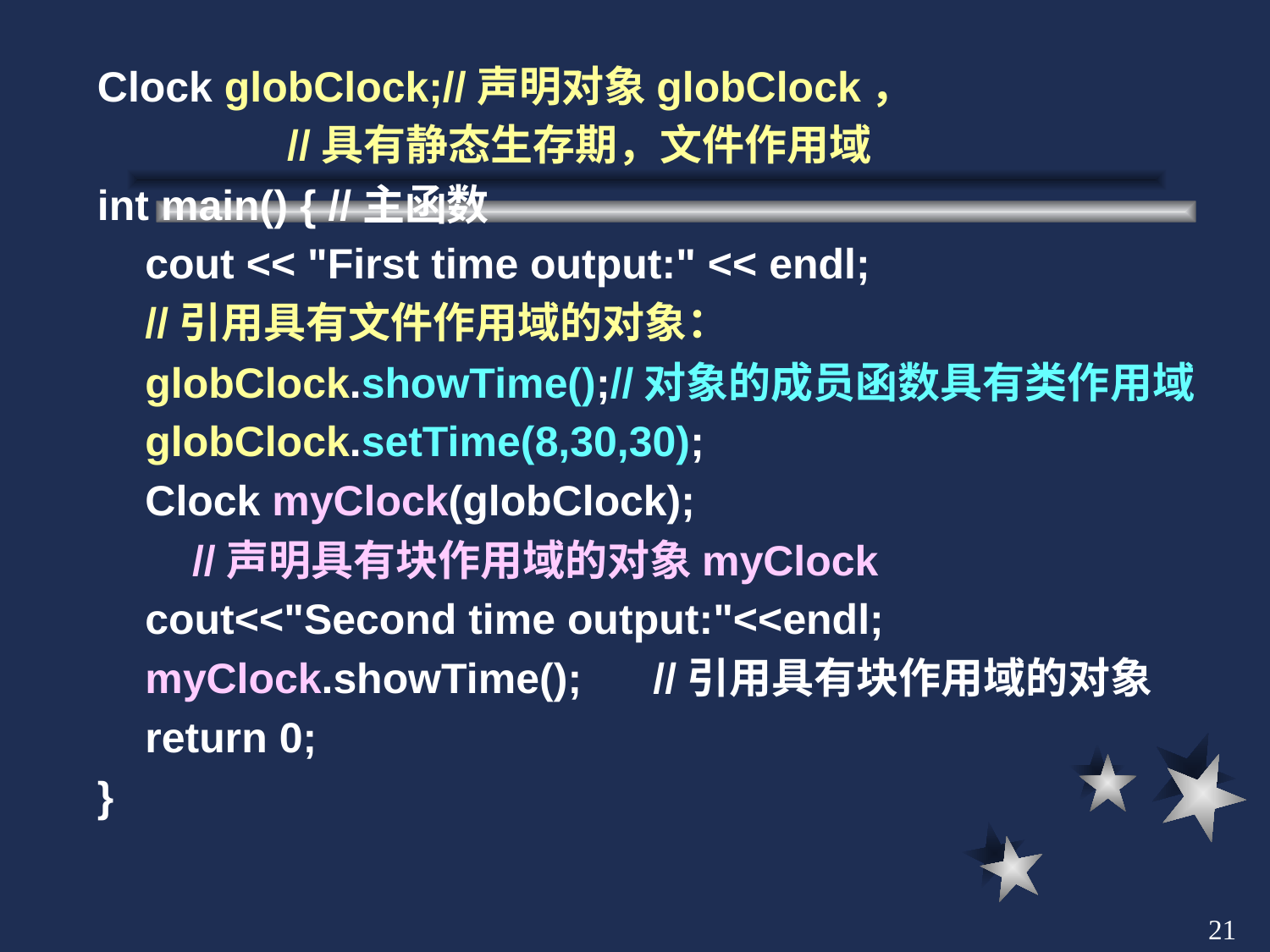

Clock globClock;//声明对象globClock，
                //具有静态生存期，文件作用域
int main() { //主函数
	cout << "First time output:" << endl;
	//引用具有文件作用域的对象：
	globClock.showTime();//对象的成员函数具有类作用域
	globClock.setTime(8,30,30);
	Clock myClock(globClock);
        //声明具有块作用域的对象myClock
	cout<<"Second time output:"<<endl;
	myClock.showTime();	//引用具有块作用域的对象
	return 0;
}
21